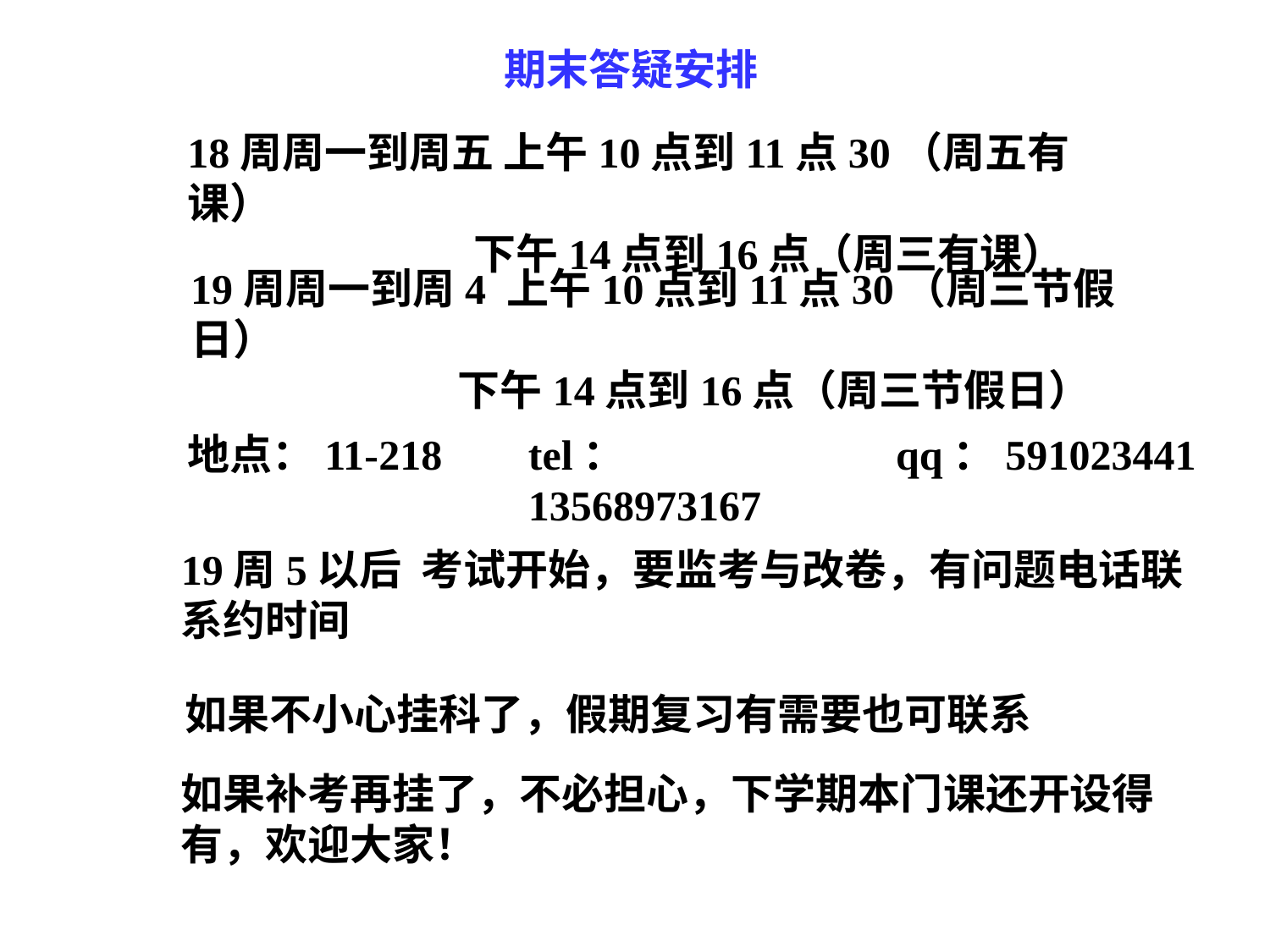

期末答疑安排
18周周一到周五 上午10点到11点30（周五有课）
                             下午14点到16点（周三有课）
19周周一到周4 上午10点到11点30（周三节假日）
                           下午14点到16点（周三节假日）
地点：11-218
qq：591023441
tel：13568973167
19周5以后  考试开始，要监考与改卷，有问题电话联系约时间
如果不小心挂科了，假期复习有需要也可联系
如果补考再挂了，不必担心，下学期本门课还开设得有，欢迎大家！